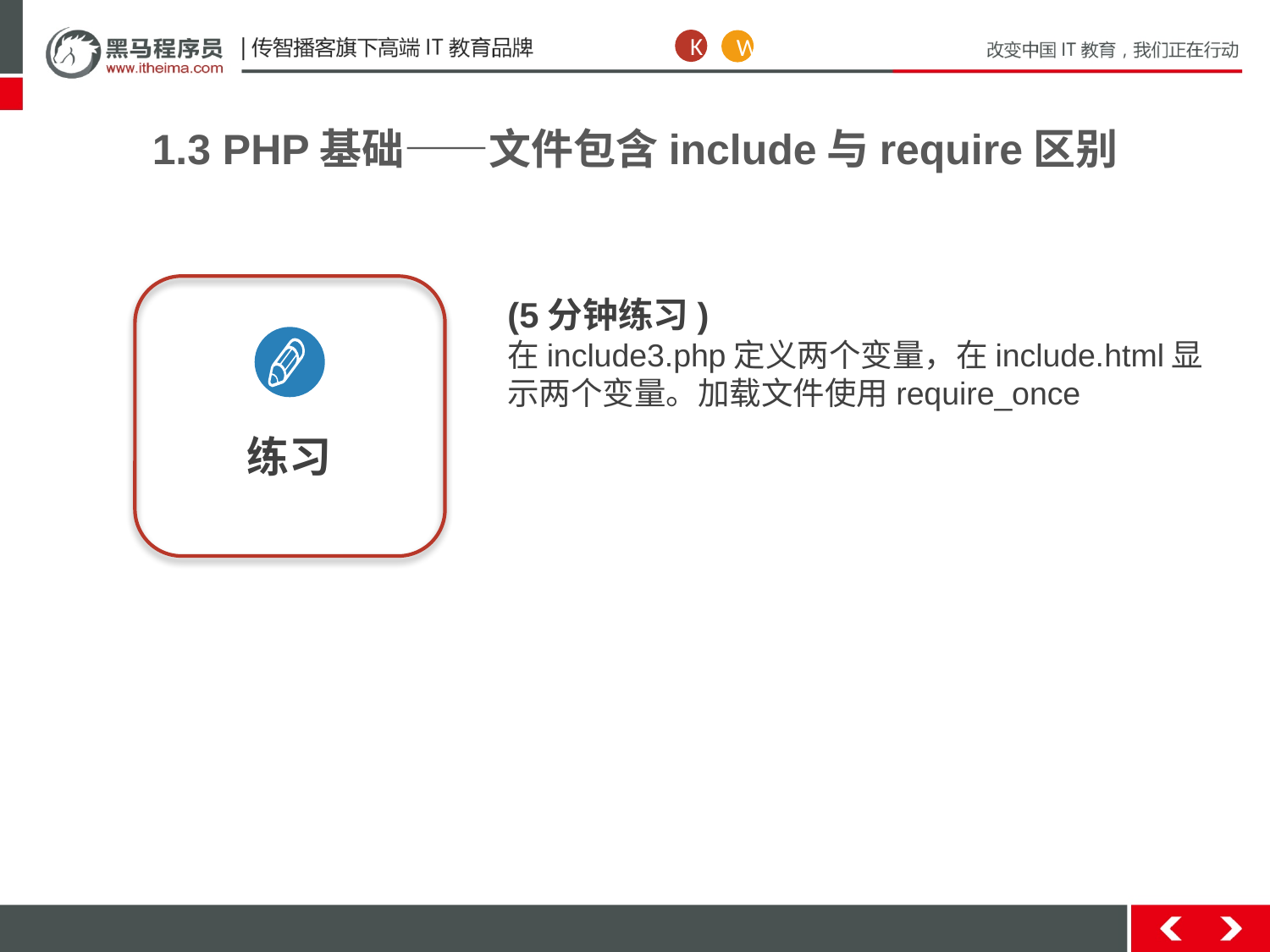

K
W
1.3 PHP基础——文件包含include与require区别

练习
(5分钟练习)
在include3.php定义两个变量，在include.html显示两个变量。加载文件使用require_once